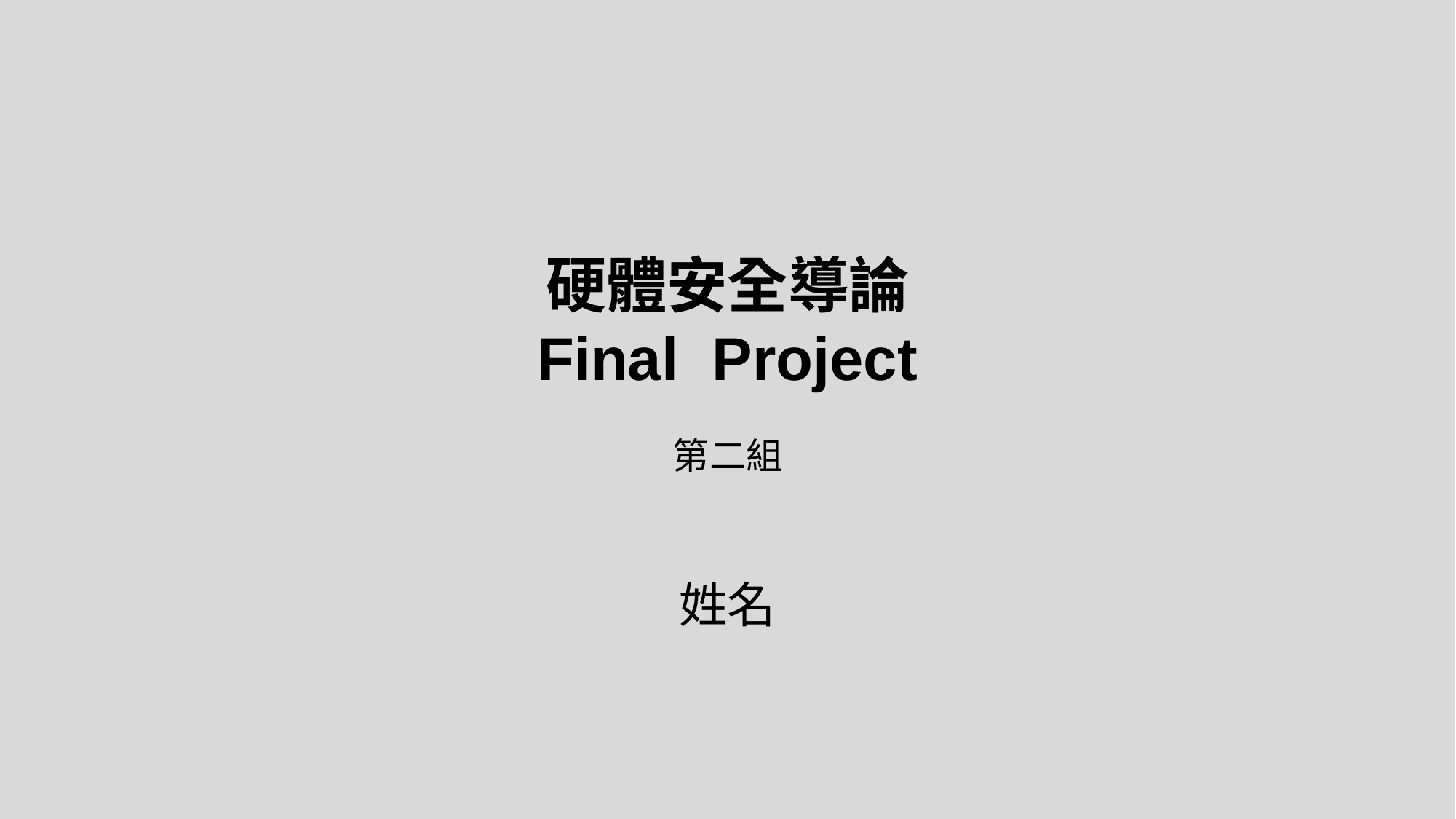

Motivation
Method
Research
To-dos
硬體安全導論
Final  Project

第二組
姓名

．Introduction

．Problem

．Objective

．Window

．Uniform region

．Side view

．Color

．Light test

．Other factor

．Curvature

．Gloss

．Different camera